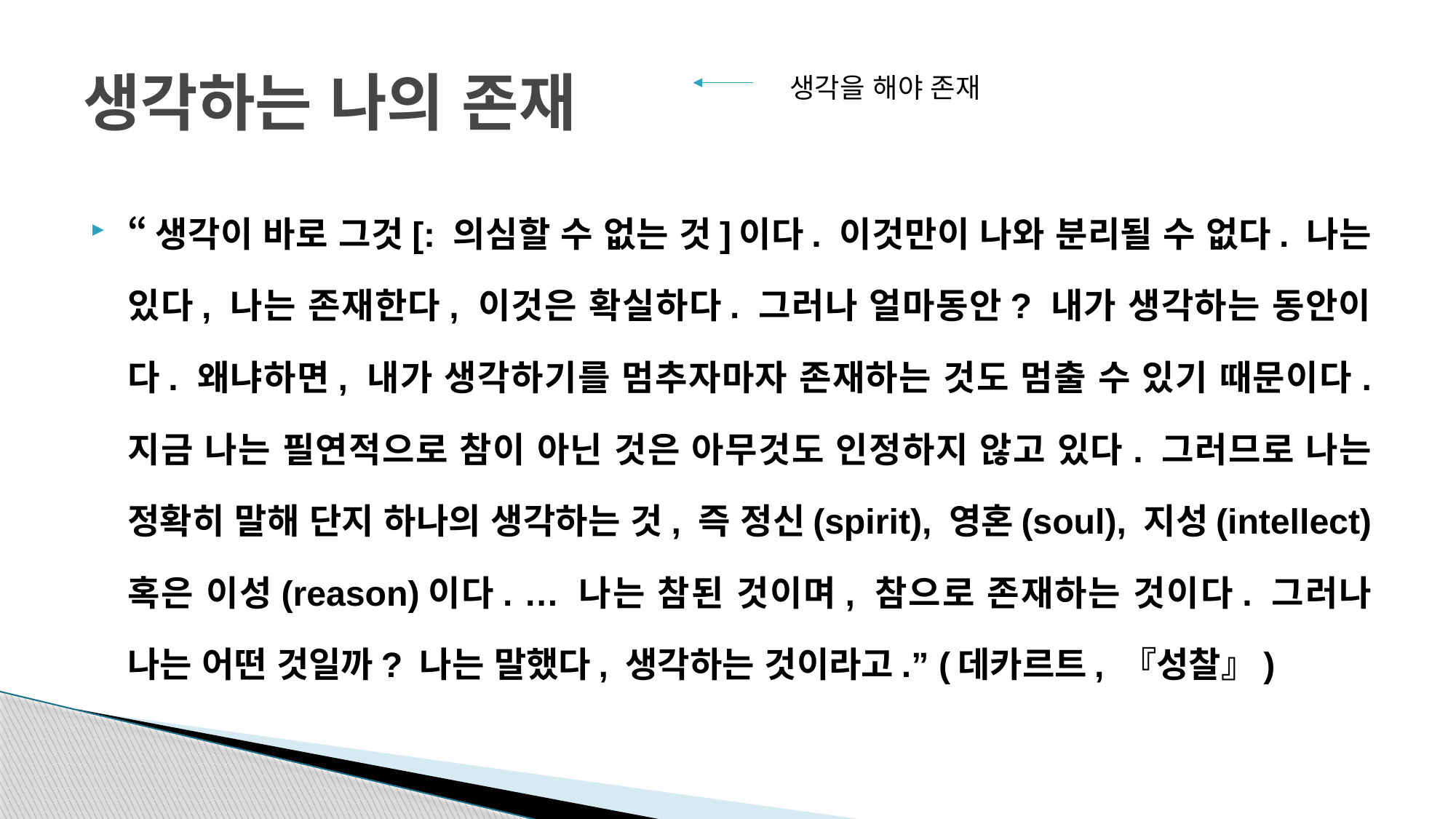

# 생각하는 나의 존재
생각을 해야 존재
“생각이 바로 그것[: 의심할 수 없는 것]이다. 이것만이 나와 분리될 수 없다. 나는 있다, 나는 존재한다, 이것은 확실하다. 그러나 얼마동안? 내가 생각하는 동안이다. 왜냐하면, 내가 생각하기를 멈추자마자 존재하는 것도 멈출 수 있기 때문이다. 지금 나는 필연적으로 참이 아닌 것은 아무것도 인정하지 않고 있다. 그러므로 나는 정확히 말해 단지 하나의 생각하는 것, 즉 정신(spirit), 영혼(soul), 지성(intellect) 혹은 이성(reason)이다. … 나는 참된 것이며, 참으로 존재하는 것이다. 그러나 나는 어떤 것일까? 나는 말했다, 생각하는 것이라고.” (데카르트, 『성찰』)